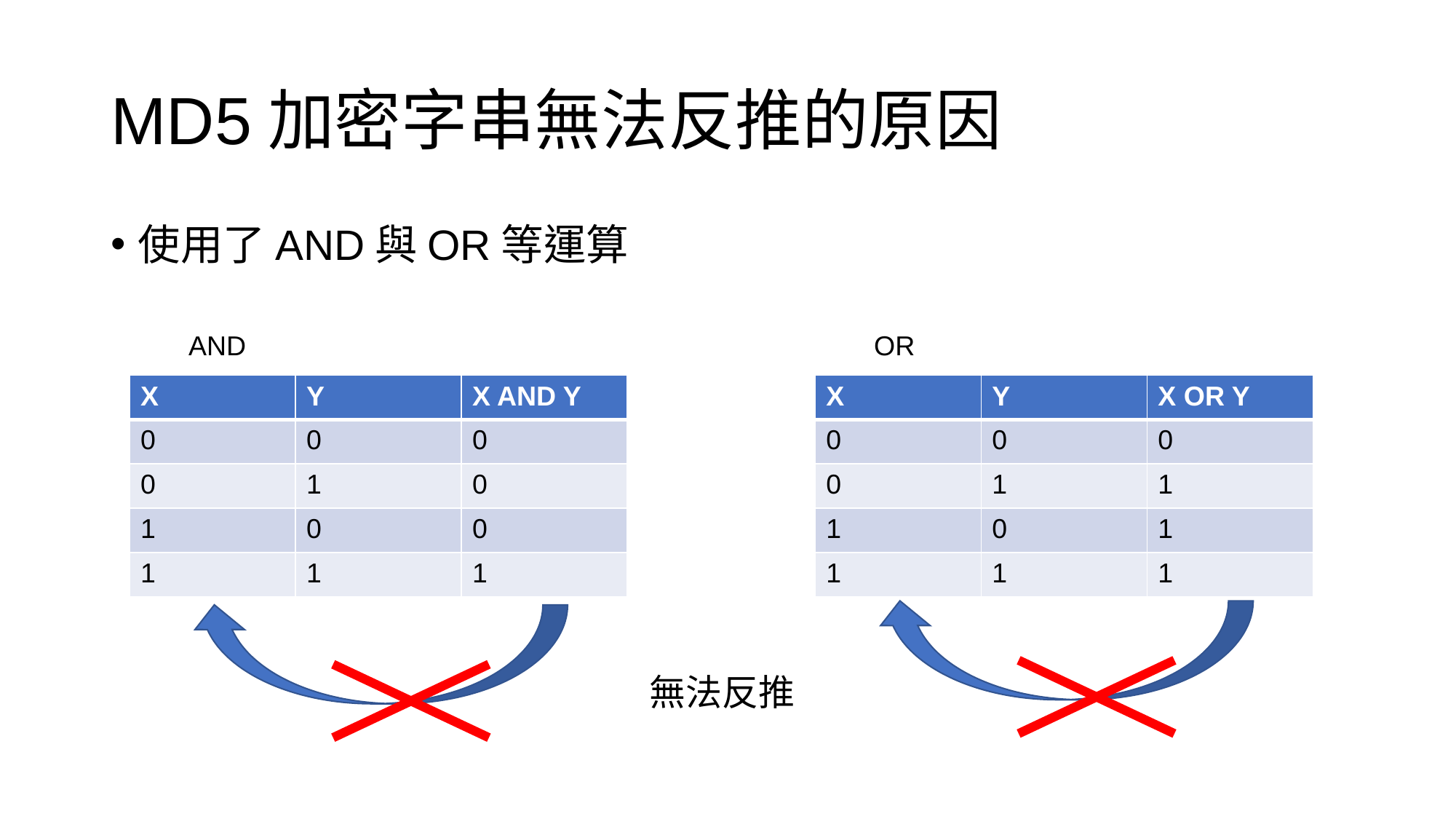

# MD5加密字串無法反推的原因
使用了AND與OR等運算
AND
OR
| X | Y | X AND Y |
| --- | --- | --- |
| 0 | 0 | 0 |
| 0 | 1 | 0 |
| 1 | 0 | 0 |
| 1 | 1 | 1 |
| X | Y | X OR Y |
| --- | --- | --- |
| 0 | 0 | 0 |
| 0 | 1 | 1 |
| 1 | 0 | 1 |
| 1 | 1 | 1 |

無法反推